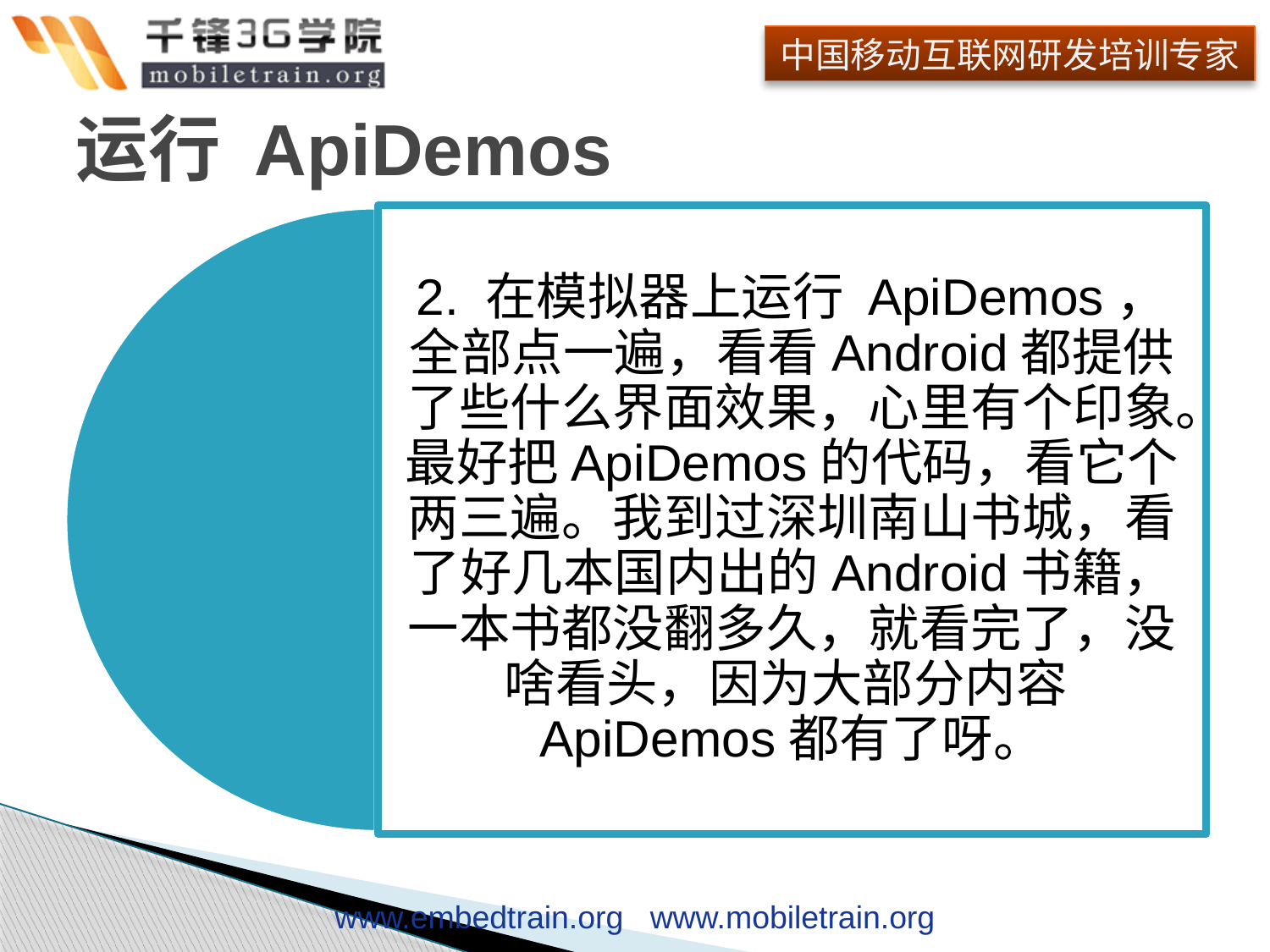

# 运行 ApiDemos
2. 在模拟器上运行 ApiDemos，全部点一遍，看看Android都提供了些什么界面效果，心里有个印象。最好把ApiDemos的代码，看它个两三遍。我到过深圳南山书城，看了好几本国内出的Android书籍，一本书都没翻多久，就看完了，没啥看头，因为大部分内容ApiDemos都有了呀。